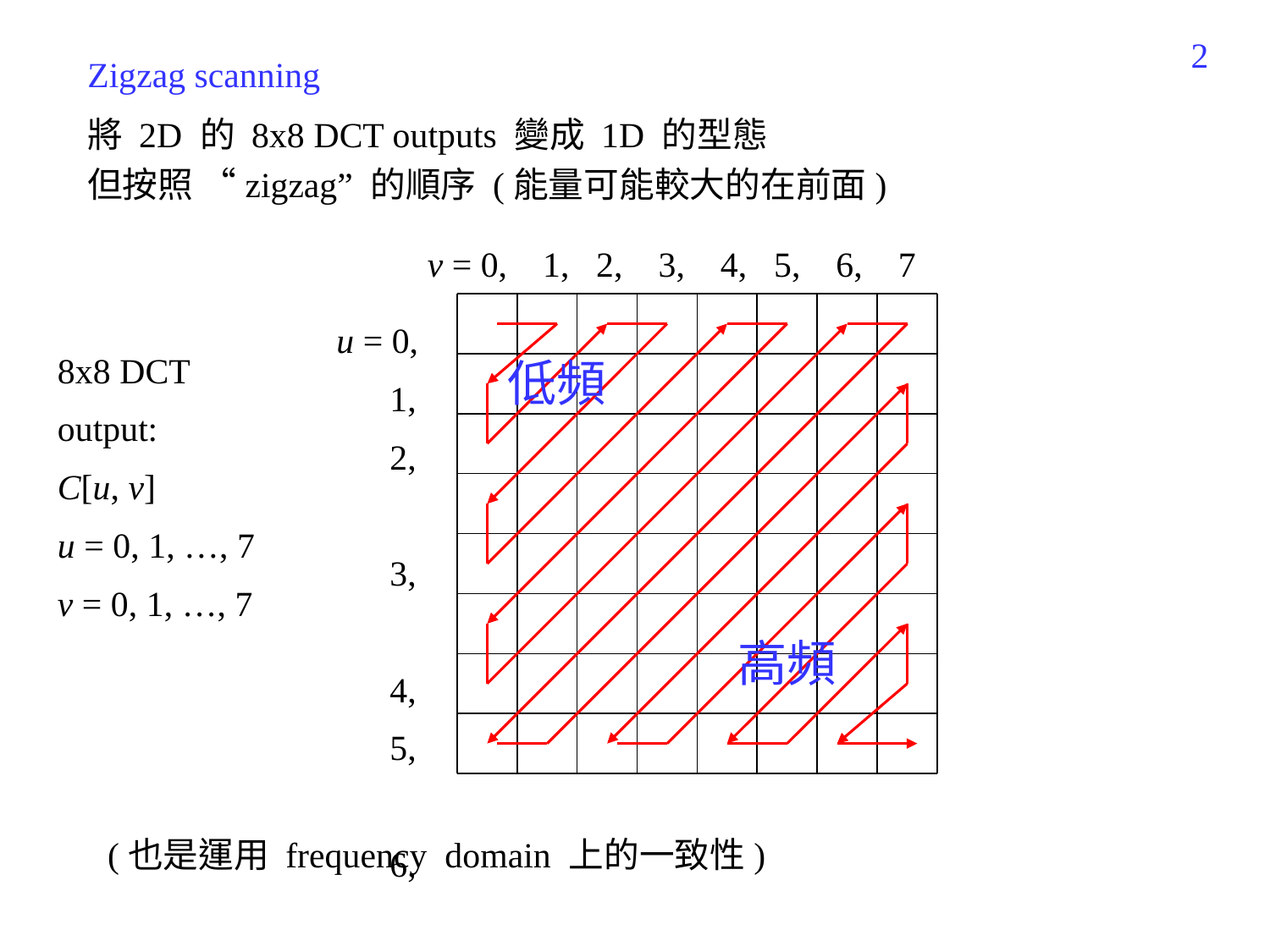

2
Zigzag scanning
將 2D 的 8x8 DCT outputs 變成 1D 的型態
但按照 “zigzag” 的順序 (能量可能較大的在前面)
v = 0,    1,   2,    3,    4,   5,    6,    7
 u = 0,
       1,
       2,
       3,
       4,
       5,
       6,
       7
8x8 DCT output:
C[u, v]
u = 0, 1, …, 7
v = 0, 1, …, 7
低頻
高頻
(也是運用 frequency  domain 上的一致性)